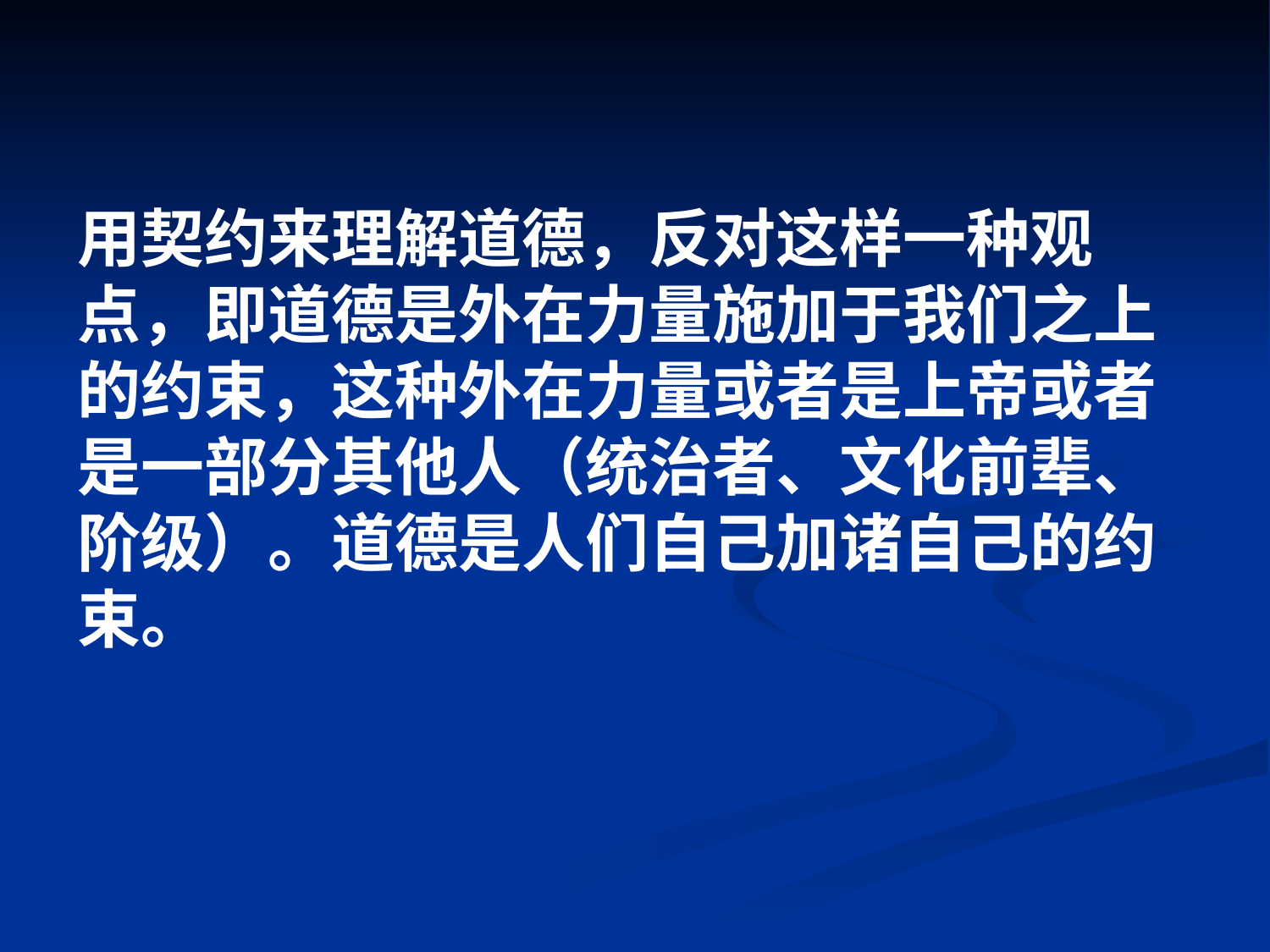

用契约来理解道德，反对这样一种观点，即道德是外在力量施加于我们之上的约束，这种外在力量或者是上帝或者是一部分其他人（统治者、文化前辈、阶级）。道德是人们自己加诸自己的约束。